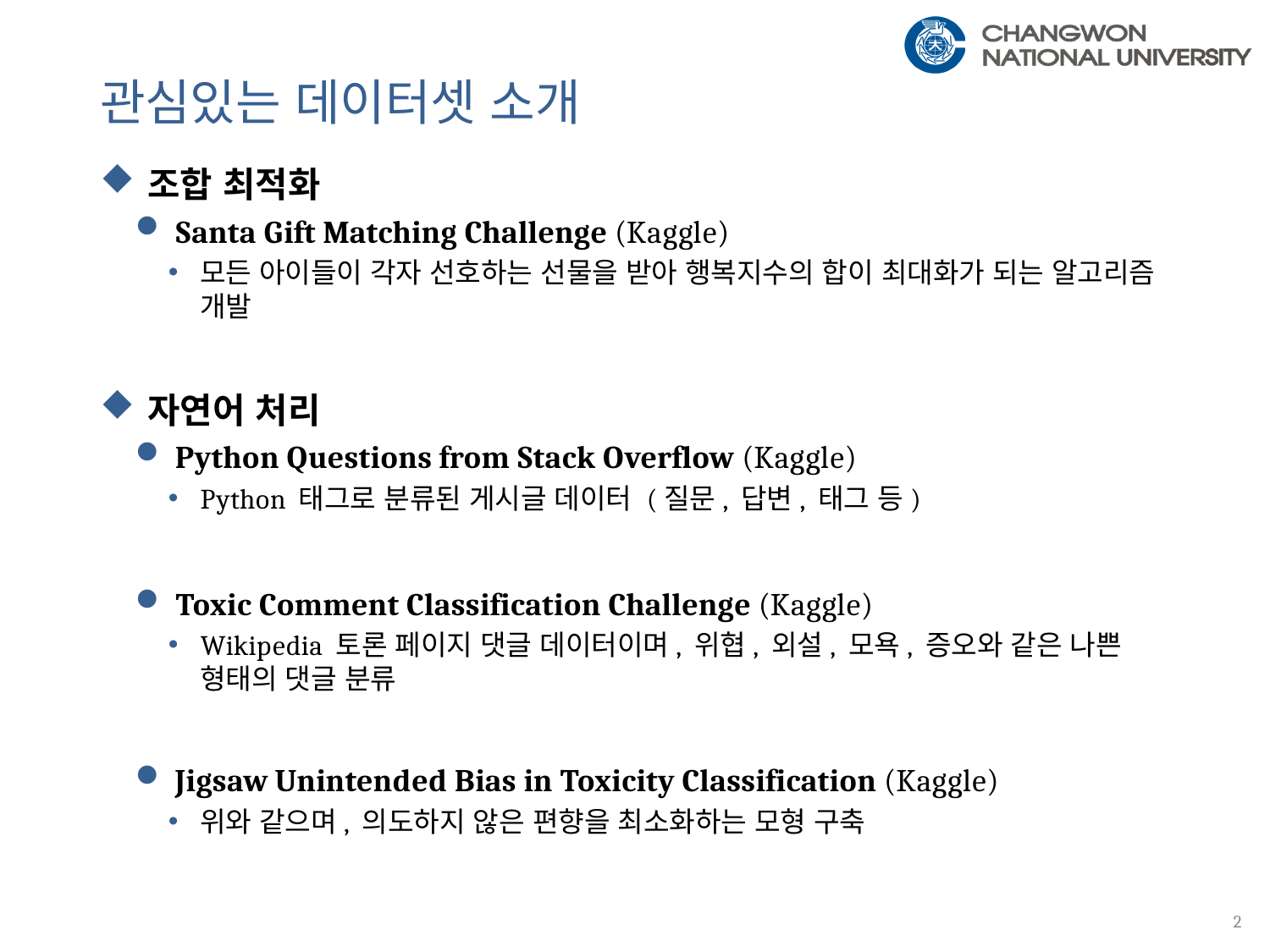

# 관심있는 데이터셋 소개
조합 최적화
Santa Gift Matching Challenge (Kaggle)
모든 아이들이 각자 선호하는 선물을 받아 행복지수의 합이 최대화가 되는 알고리즘 개발

자연어 처리
Python Questions from Stack Overflow (Kaggle)
Python 태그로 분류된 게시글 데이터 (질문, 답변, 태그 등)

Toxic Comment Classification Challenge (Kaggle)
Wikipedia 토론 페이지 댓글 데이터이며, 위협, 외설, 모욕, 증오와 같은 나쁜 형태의 댓글 분류

Jigsaw Unintended Bias in Toxicity Classification (Kaggle)
위와 같으며, 의도하지 않은 편향을 최소화하는 모형 구축

2